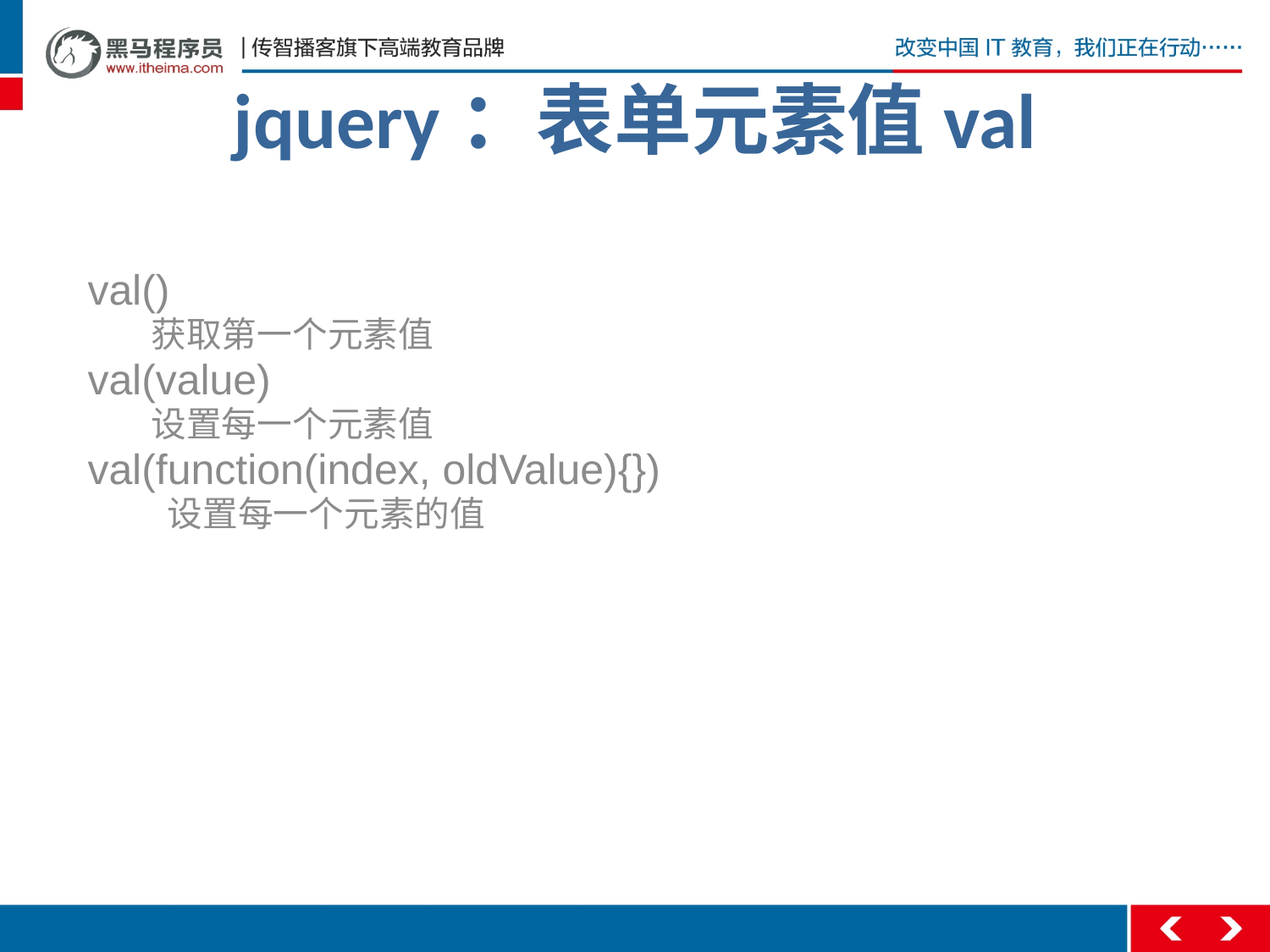

# jquery：表单元素值val
val()
获取第一个元素值
val(value)
设置每一个元素值
val(function(index, oldValue){})
 设置每一个元素的值